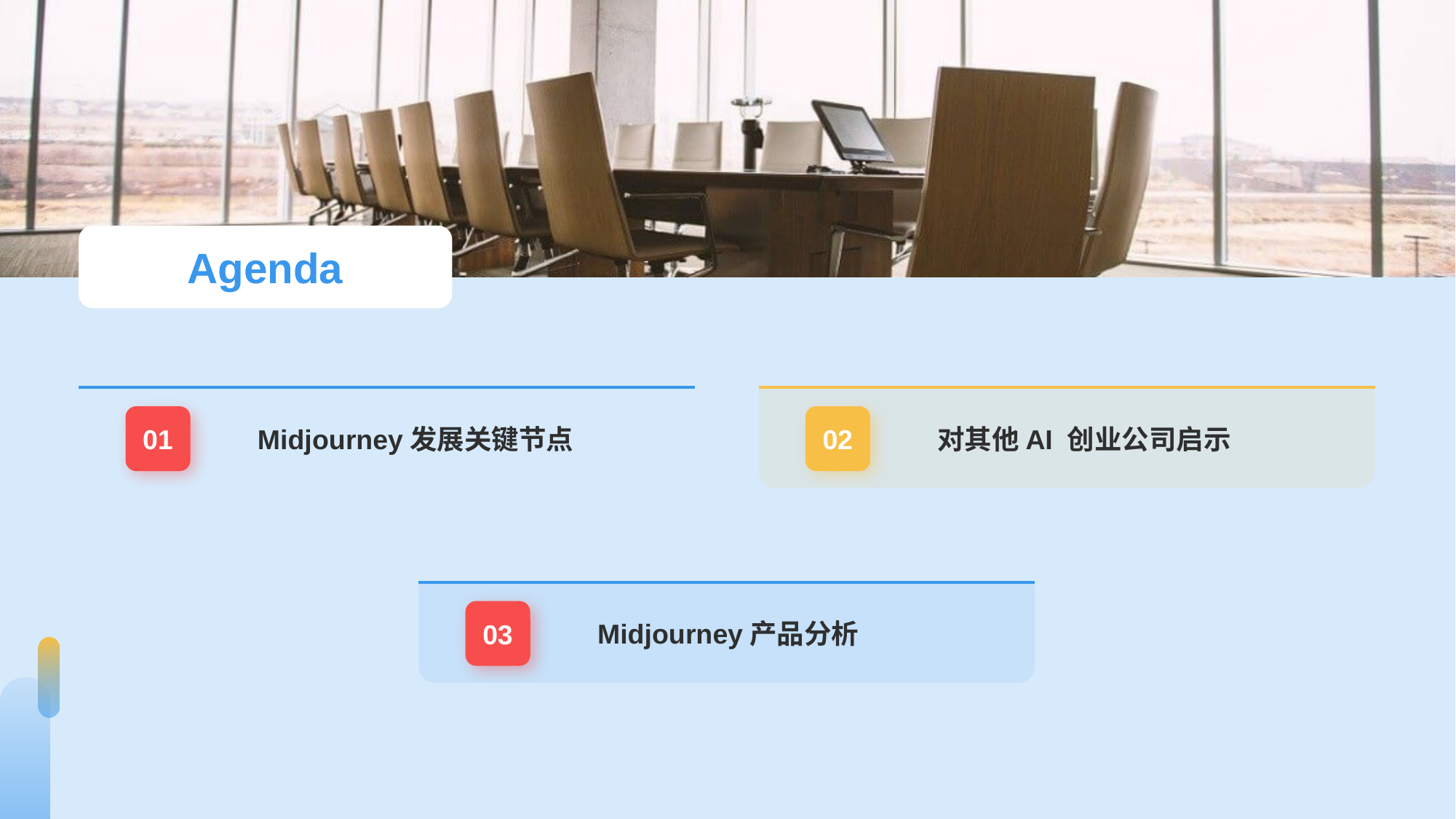

Agenda

02
对其他AI 创业公司启示
01
Midjourney发展关键节点

03
Midjourney产品分析
# 目录